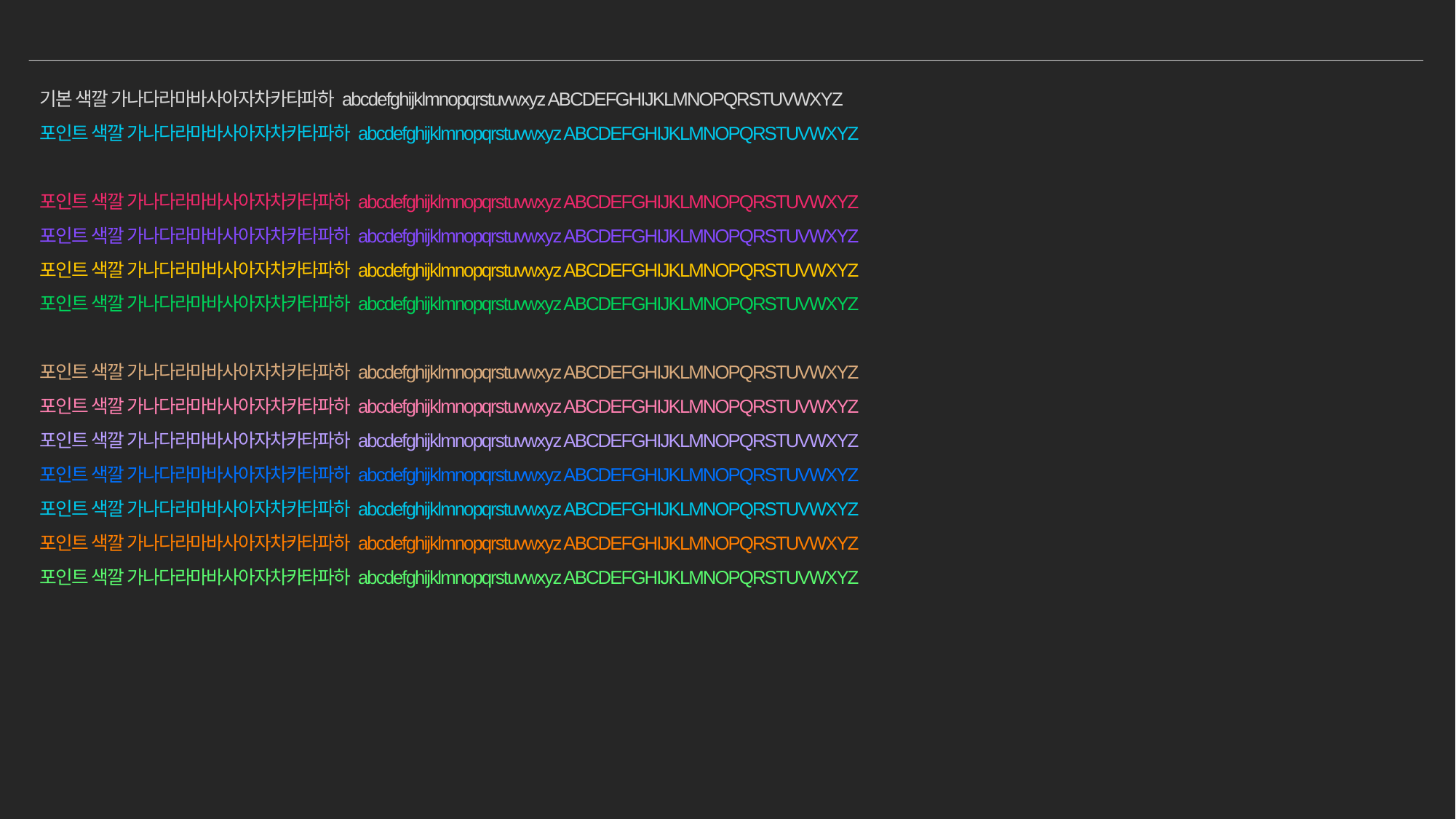

#
기본 색깔 가나다라마바사아자차카타파하 abcdefghijklmnopqrstuvwxyz ABCDEFGHIJKLMNOPQRSTUVWXYZ
포인트 색깔 가나다라마바사아자차카타파하 abcdefghijklmnopqrstuvwxyz ABCDEFGHIJKLMNOPQRSTUVWXYZ

포인트 색깔 가나다라마바사아자차카타파하 abcdefghijklmnopqrstuvwxyz ABCDEFGHIJKLMNOPQRSTUVWXYZ
포인트 색깔 가나다라마바사아자차카타파하 abcdefghijklmnopqrstuvwxyz ABCDEFGHIJKLMNOPQRSTUVWXYZ
포인트 색깔 가나다라마바사아자차카타파하 abcdefghijklmnopqrstuvwxyz ABCDEFGHIJKLMNOPQRSTUVWXYZ
포인트 색깔 가나다라마바사아자차카타파하 abcdefghijklmnopqrstuvwxyz ABCDEFGHIJKLMNOPQRSTUVWXYZ

포인트 색깔 가나다라마바사아자차카타파하 abcdefghijklmnopqrstuvwxyz ABCDEFGHIJKLMNOPQRSTUVWXYZ
포인트 색깔 가나다라마바사아자차카타파하 abcdefghijklmnopqrstuvwxyz ABCDEFGHIJKLMNOPQRSTUVWXYZ
포인트 색깔 가나다라마바사아자차카타파하 abcdefghijklmnopqrstuvwxyz ABCDEFGHIJKLMNOPQRSTUVWXYZ
포인트 색깔 가나다라마바사아자차카타파하 abcdefghijklmnopqrstuvwxyz ABCDEFGHIJKLMNOPQRSTUVWXYZ
포인트 색깔 가나다라마바사아자차카타파하 abcdefghijklmnopqrstuvwxyz ABCDEFGHIJKLMNOPQRSTUVWXYZ
포인트 색깔 가나다라마바사아자차카타파하 abcdefghijklmnopqrstuvwxyz ABCDEFGHIJKLMNOPQRSTUVWXYZ
포인트 색깔 가나다라마바사아자차카타파하 abcdefghijklmnopqrstuvwxyz ABCDEFGHIJKLMNOPQRSTUVWXYZ